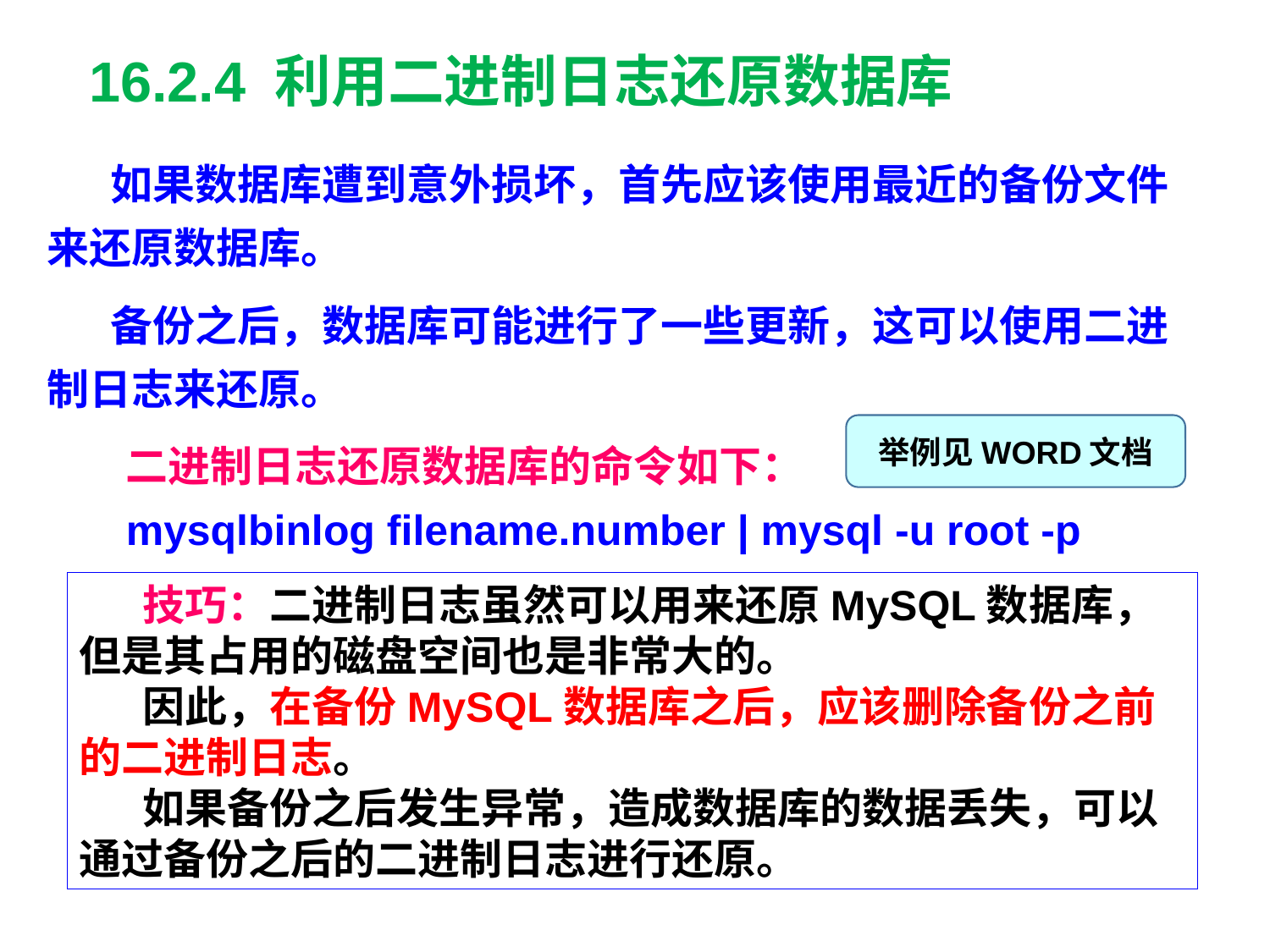

16.2.4 利用二进制日志还原数据库
如果数据库遭到意外损坏，首先应该使用最近的备份文件来还原数据库。
备份之后，数据库可能进行了一些更新，这可以使用二进制日志来还原。
举例见WORD文档
二进制日志还原数据库的命令如下：
mysqlbinlog filename.number | mysql -u root -p
技巧：二进制日志虽然可以用来还原MySQL数据库，但是其占用的磁盘空间也是非常大的。
因此，在备份MySQL数据库之后，应该删除备份之前的二进制日志。
如果备份之后发生异常，造成数据库的数据丢失，可以通过备份之后的二进制日志进行还原。